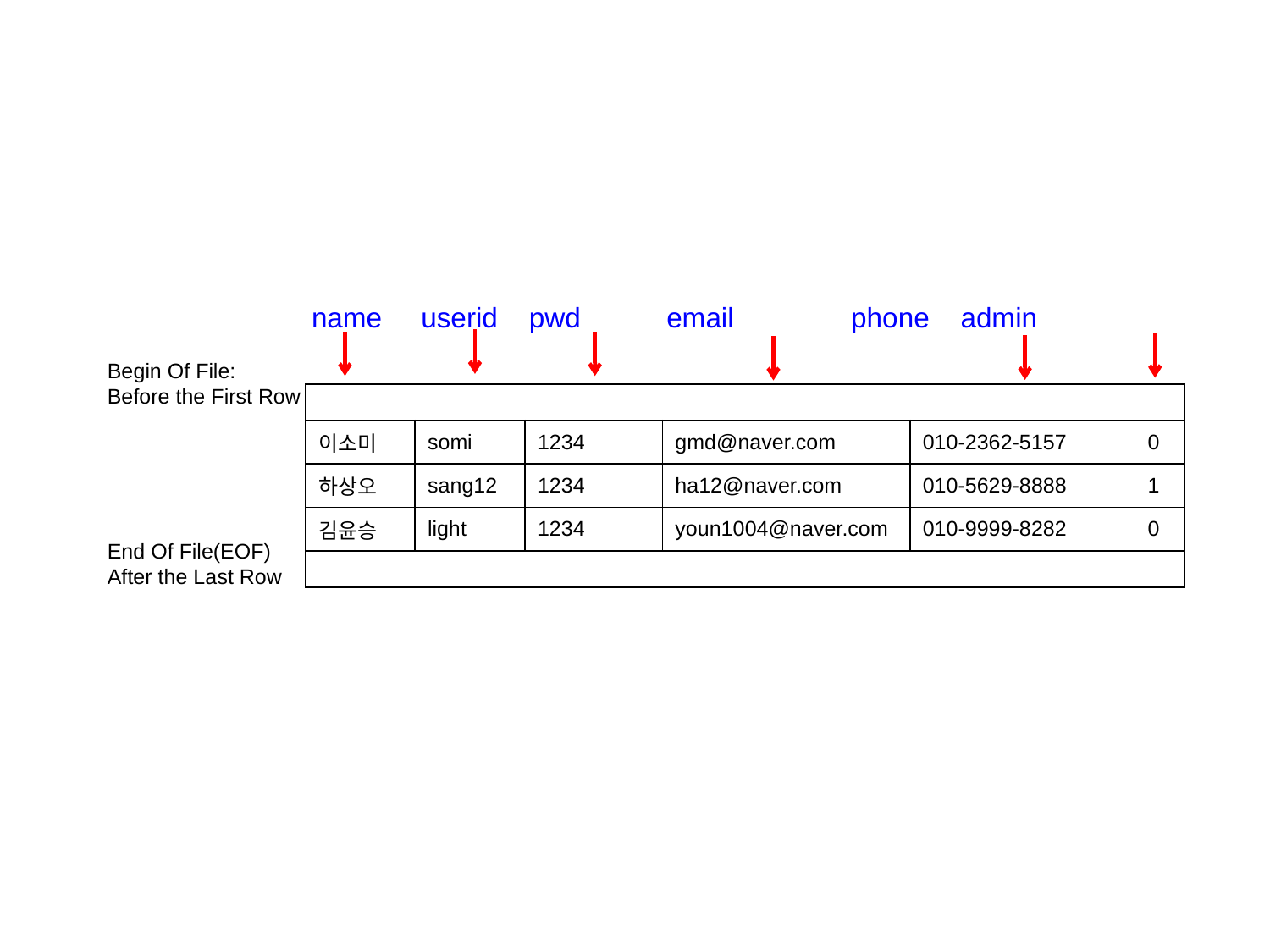

name     userid    pwd           email               phone    admin
Begin Of File:
Before the First Row

|  |  |  |  |  |  |
| --- | --- | --- | --- | --- | --- |
| 이소미 | somi | 1234 | gmd@naver.com | 010-2362-5157 | 0 |
| 하상오 | sang12 | 1234 | ha12@naver.com | 010-5629-8888 | 1 |
| 김윤승 | light | 1234 | youn1004@naver.com | 010-9999-8282 | 0 |
|  |  |  |  |  |  |
End Of File(EOF)
After the Last Row